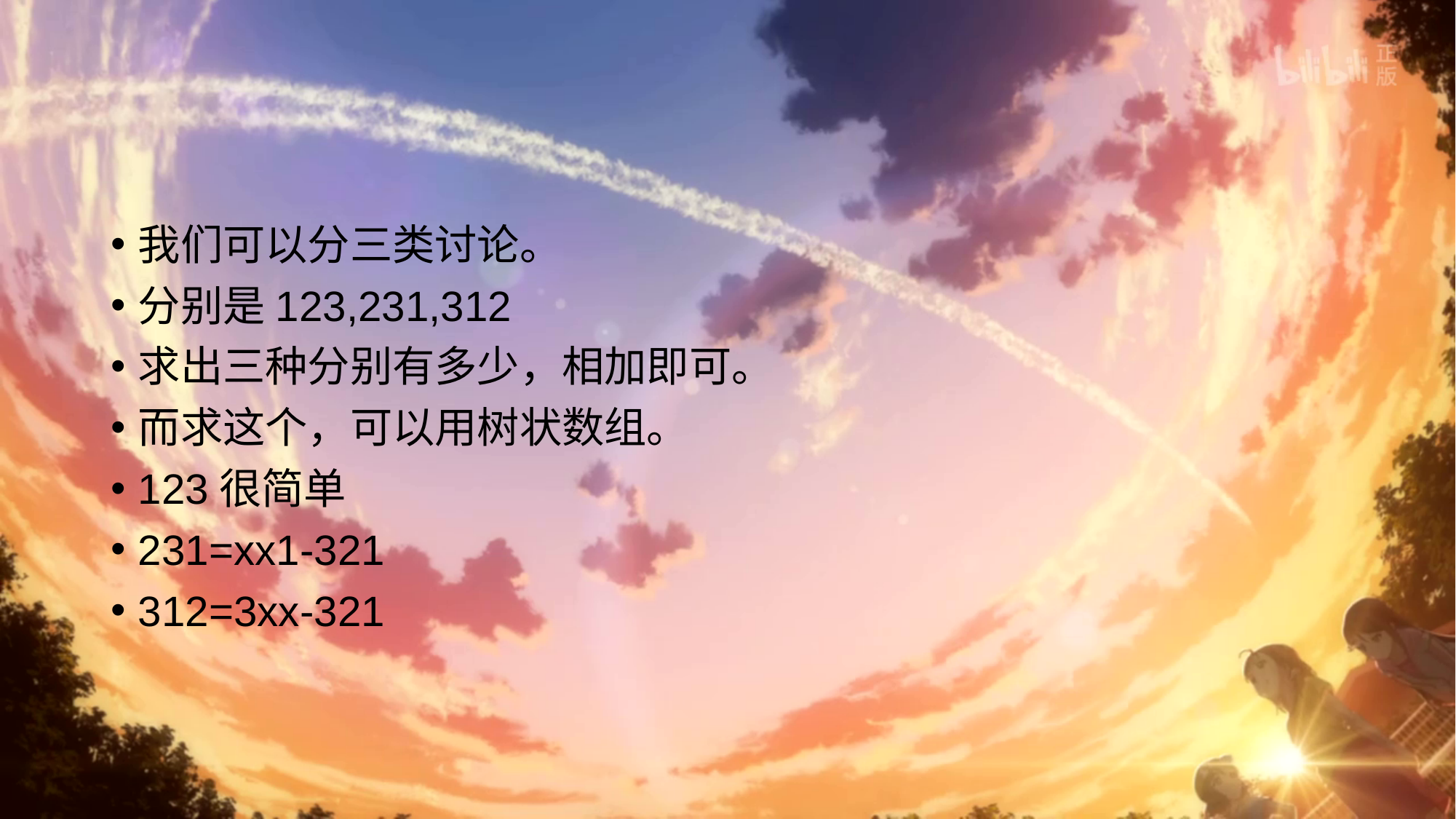

#
我们可以分三类讨论。
分别是123,231,312
求出三种分别有多少，相加即可。
而求这个，可以用树状数组。
123很简单
231=xx1-321
312=3xx-321